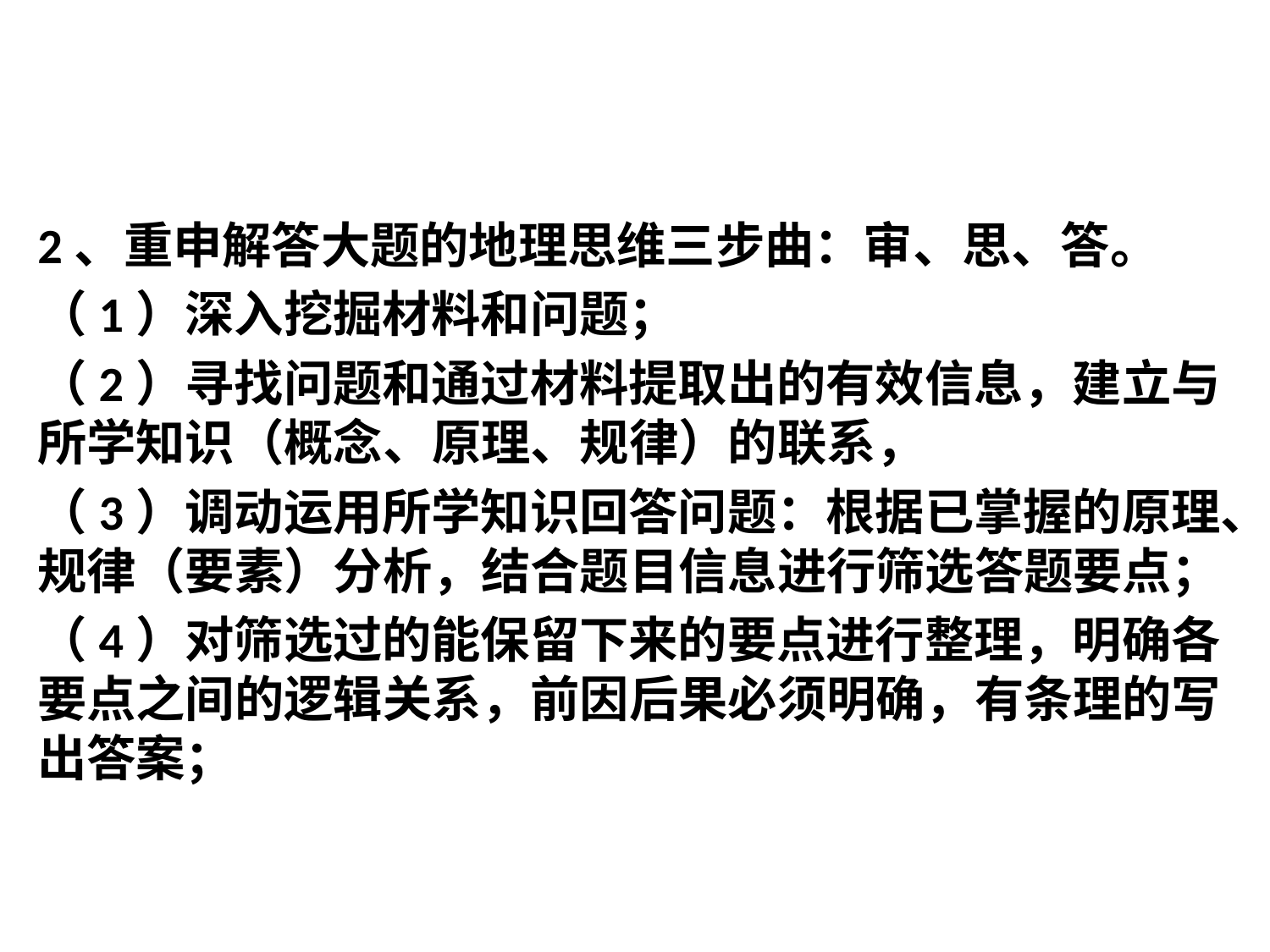

#
2、重申解答大题的地理思维三步曲：审、思、答。
（1）深入挖掘材料和问题；
（2）寻找问题和通过材料提取出的有效信息，建立与所学知识（概念、原理、规律）的联系，
（3）调动运用所学知识回答问题：根据已掌握的原理、规律（要素）分析，结合题目信息进行筛选答题要点；
（4）对筛选过的能保留下来的要点进行整理，明确各要点之间的逻辑关系，前因后果必须明确，有条理的写出答案；